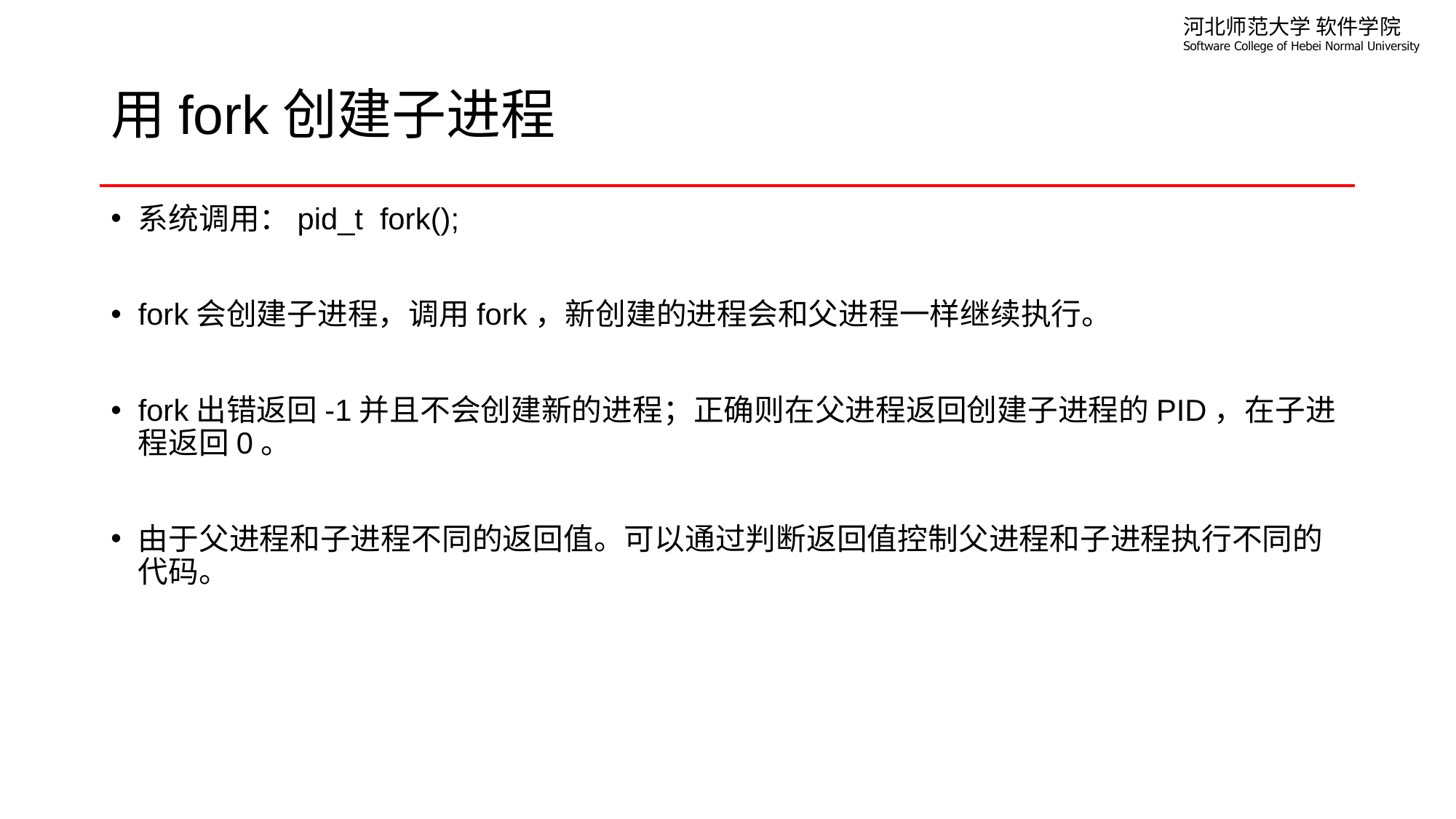

# 用fork创建子进程
系统调用：pid_t  fork();

fork会创建子进程，调用fork，新创建的进程会和父进程一样继续执行。

fork出错返回-1并且不会创建新的进程；正确则在父进程返回创建子进程的PID，在子进程返回0。

由于父进程和子进程不同的返回值。可以通过判断返回值控制父进程和子进程执行不同的代码。